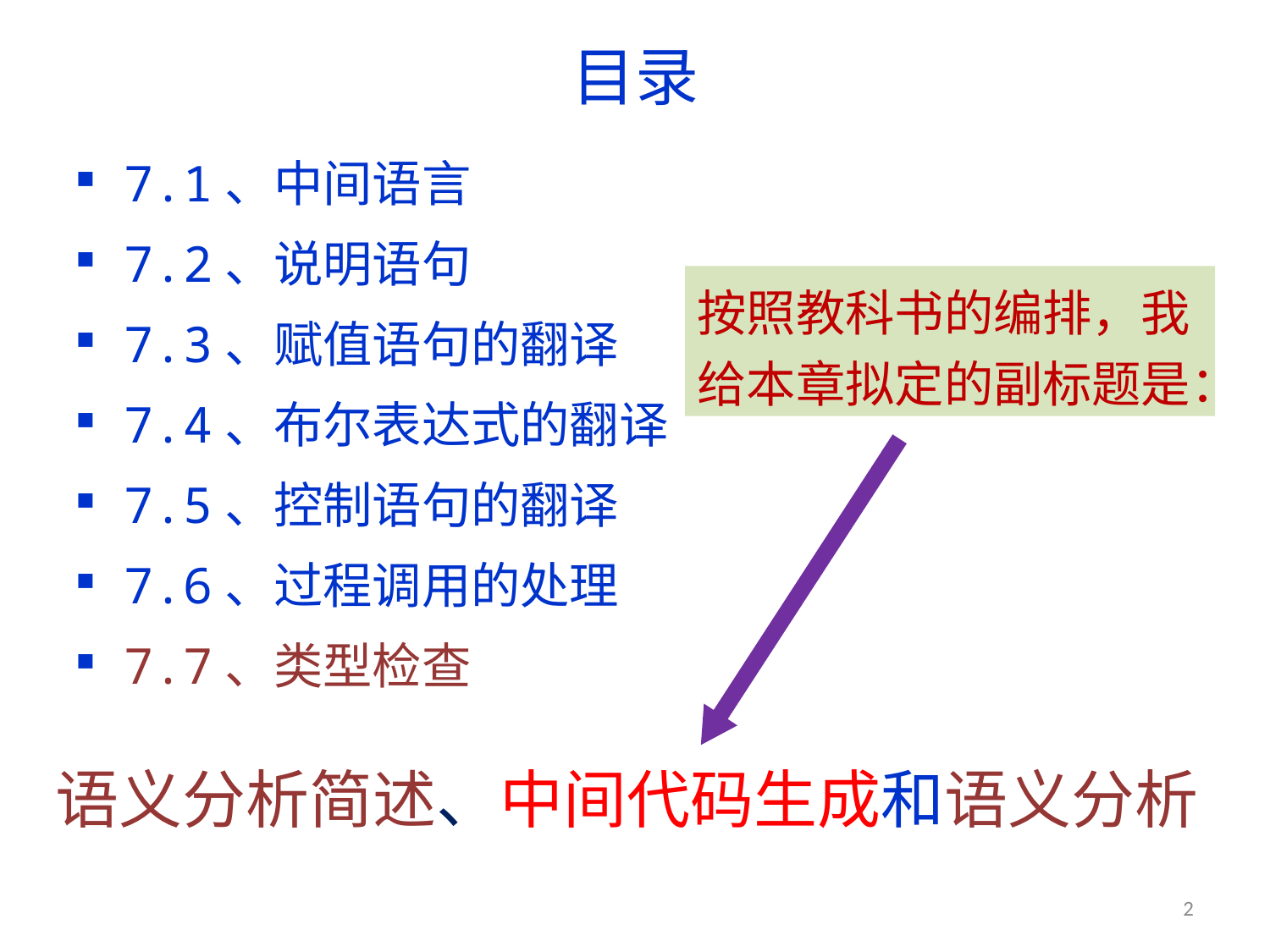

# 目录
7.1、中间语言
7.2、说明语句
7.3、赋值语句的翻译
7.4、布尔表达式的翻译
7.5、控制语句的翻译
7.6、过程调用的处理
7.7、类型检查
按照教科书的编排，我给本章拟定的副标题是：

语义分析简述、中间代码生成和语义分析
2